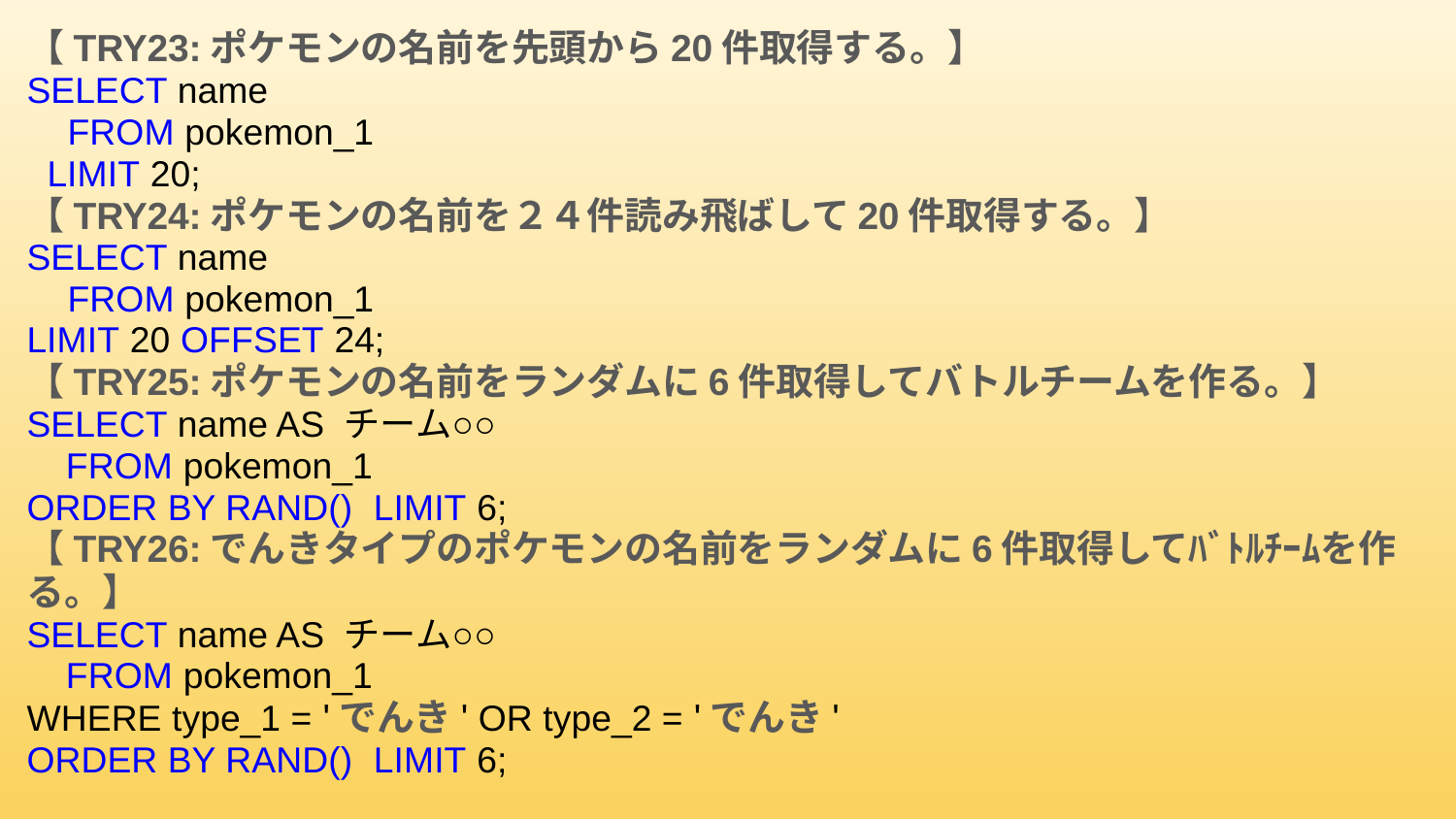

【TRY23:ポケモンの名前を先頭から20件取得する。】
SELECT name
    FROM pokemon_1
  LIMIT 20;
【TRY24:ポケモンの名前を２４件読み飛ばして20件取得する。】
SELECT name
    FROM pokemon_1
LIMIT 20 OFFSET 24;
【TRY25:ポケモンの名前をランダムに6件取得してバトルチームを作る。】
SELECT name AS チーム○○
   FROM pokemon_1
ORDER BY RAND()  LIMIT 6;
【TRY26:でんきタイプのポケモンの名前をランダムに6件取得してﾊﾞﾄﾙﾁｰﾑを作る。】
SELECT name AS チーム○○
   FROM pokemon_1
WHERE type_1 = 'でんき' OR type_2 = 'でんき'
ORDER BY RAND()  LIMIT 6;